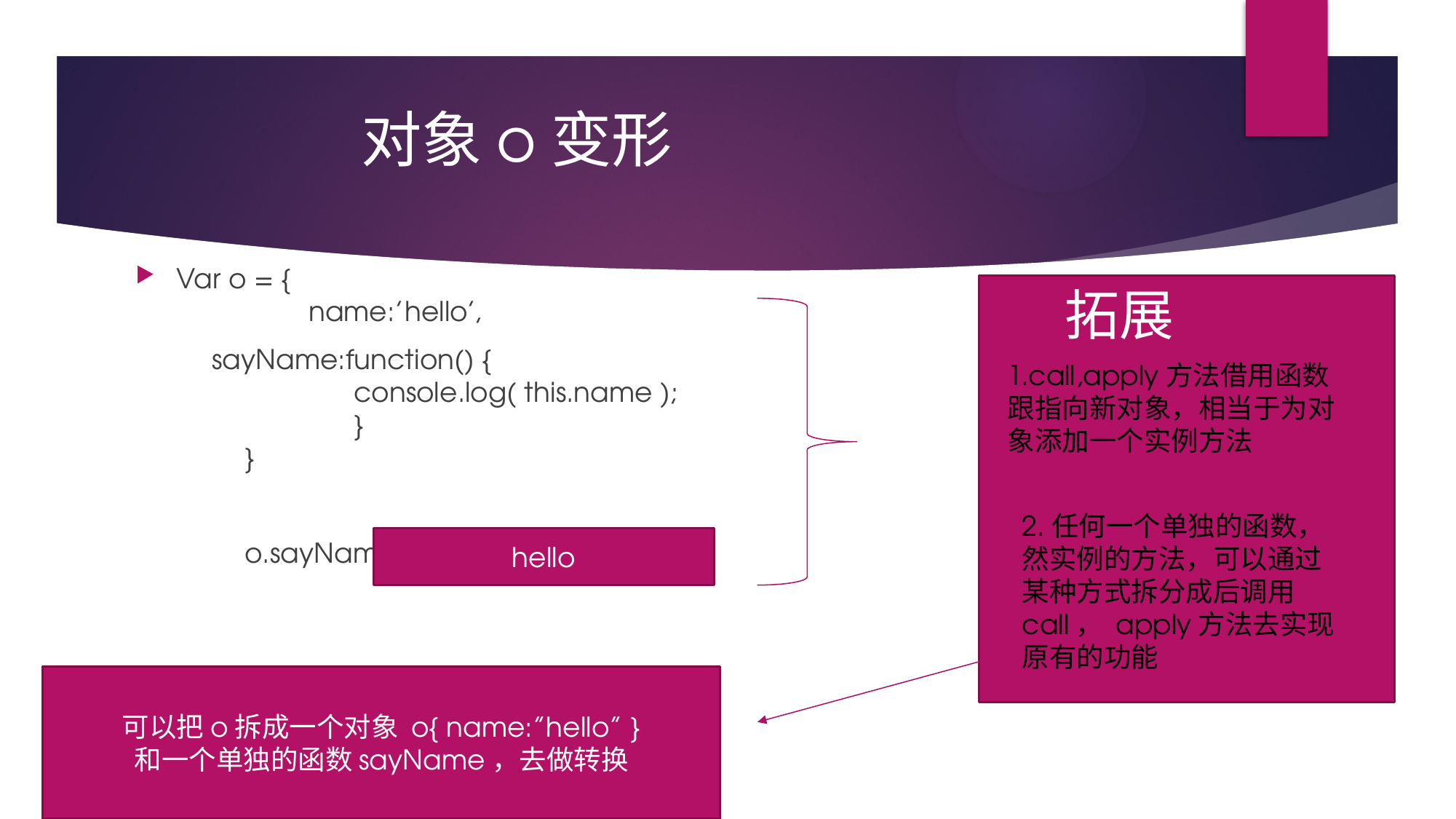

对象o变形

Var o = {
	   name:’hello’,
          sayName:function() {
		console.log( this.name );
		}
	}

	o.sayName();

拓展

1.call,apply方法借用函数跟指向新对象，相当于为对象添加一个实例方法
2.任何一个单独的函数，然实例的方法，可以通过某种方式拆分成后调用call， apply方法去实现原有的功能
hello
可以把o拆成一个对象 o{ name:”hello” }
和一个单独的函数sayName，去做转换